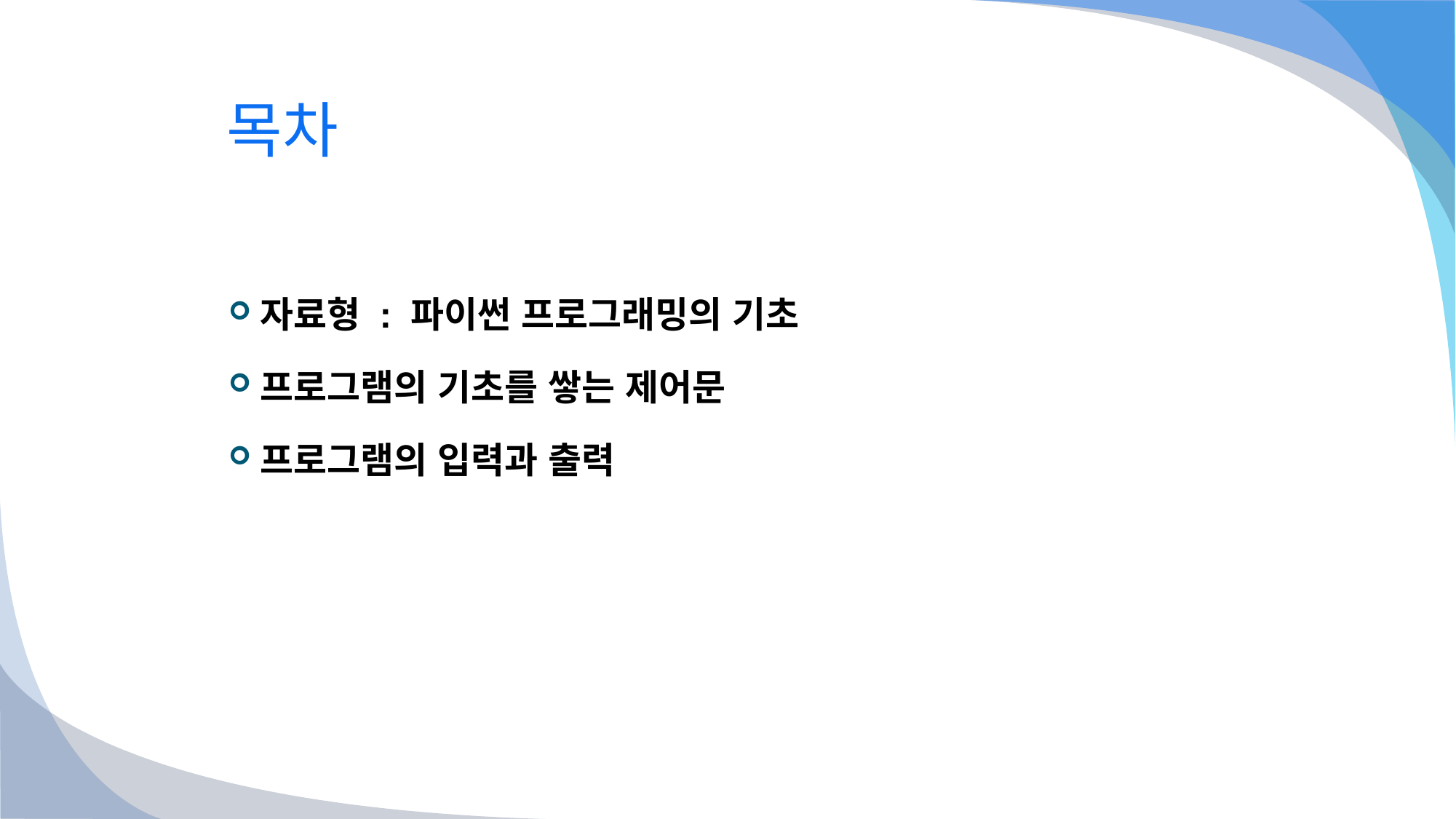

# 목차
자료형 : 파이썬 프로그래밍의 기초
프로그램의 기초를 쌓는 제어문
프로그램의 입력과 출력